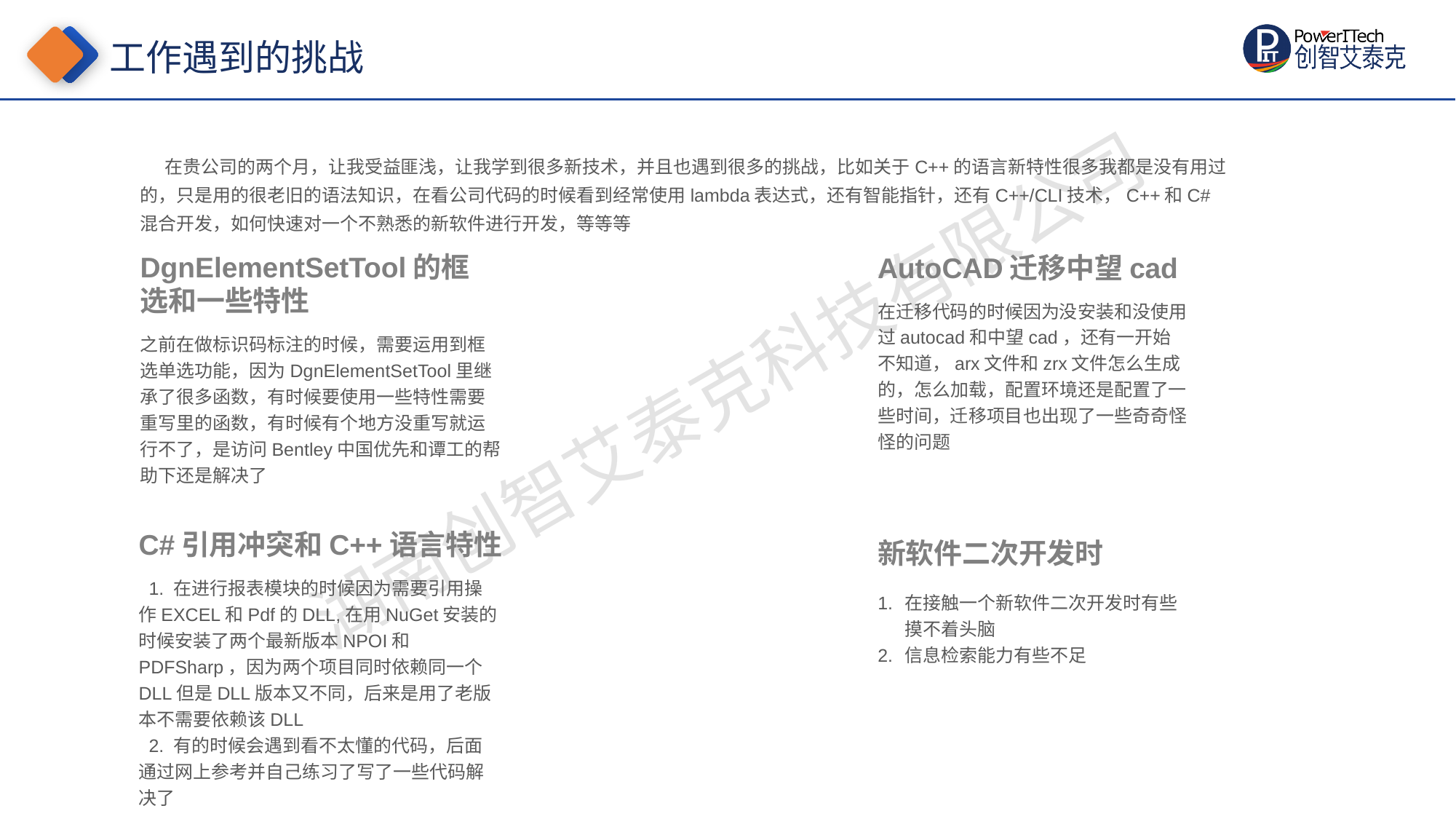

工作遇到的挑战
     在贵公司的两个月，让我受益匪浅，让我学到很多新技术，并且也遇到很多的挑战，比如关于C++的语言新特性很多我都是没有用过的，只是用的很老旧的语法知识，在看公司代码的时候看到经常使用lambda表达式，还有智能指针，还有C++/CLI技术，C++和C#混合开发，如何快速对一个不熟悉的新软件进行开发，等等等
DgnElementSetTool的框选和一些特性
AutoCAD迁移中望cad
在迁移代码的时候因为没安装和没使用过autocad和中望cad，还有一开始不知道，arx文件和zrx文件怎么生成的，怎么加载，配置环境还是配置了一些时间，迁移项目也出现了一些奇奇怪怪的问题
之前在做标识码标注的时候，需要运用到框选单选功能，因为DgnElementSetTool里继承了很多函数，有时候要使用一些特性需要重写里的函数，有时候有个地方没重写就运行不了，是访问Bentley中国优先和谭工的帮助下还是解决了
C#引用冲突和C++语言特性

新软件二次开发时
  1. 在进行报表模块的时候因为需要引用操作EXCEL和Pdf的DLL,在用NuGet安装的时候安装了两个最新版本NPOI和PDFSharp，因为两个项目同时依赖同一个DLL但是DLL版本又不同，后来是用了老版本不需要依赖该DLL
  2. 有的时候会遇到看不太懂的代码，后面通过网上参考并自己练习了写了一些代码解决了

在接触一个新软件二次开发时有些摸不着头脑
信息检索能力有些不足